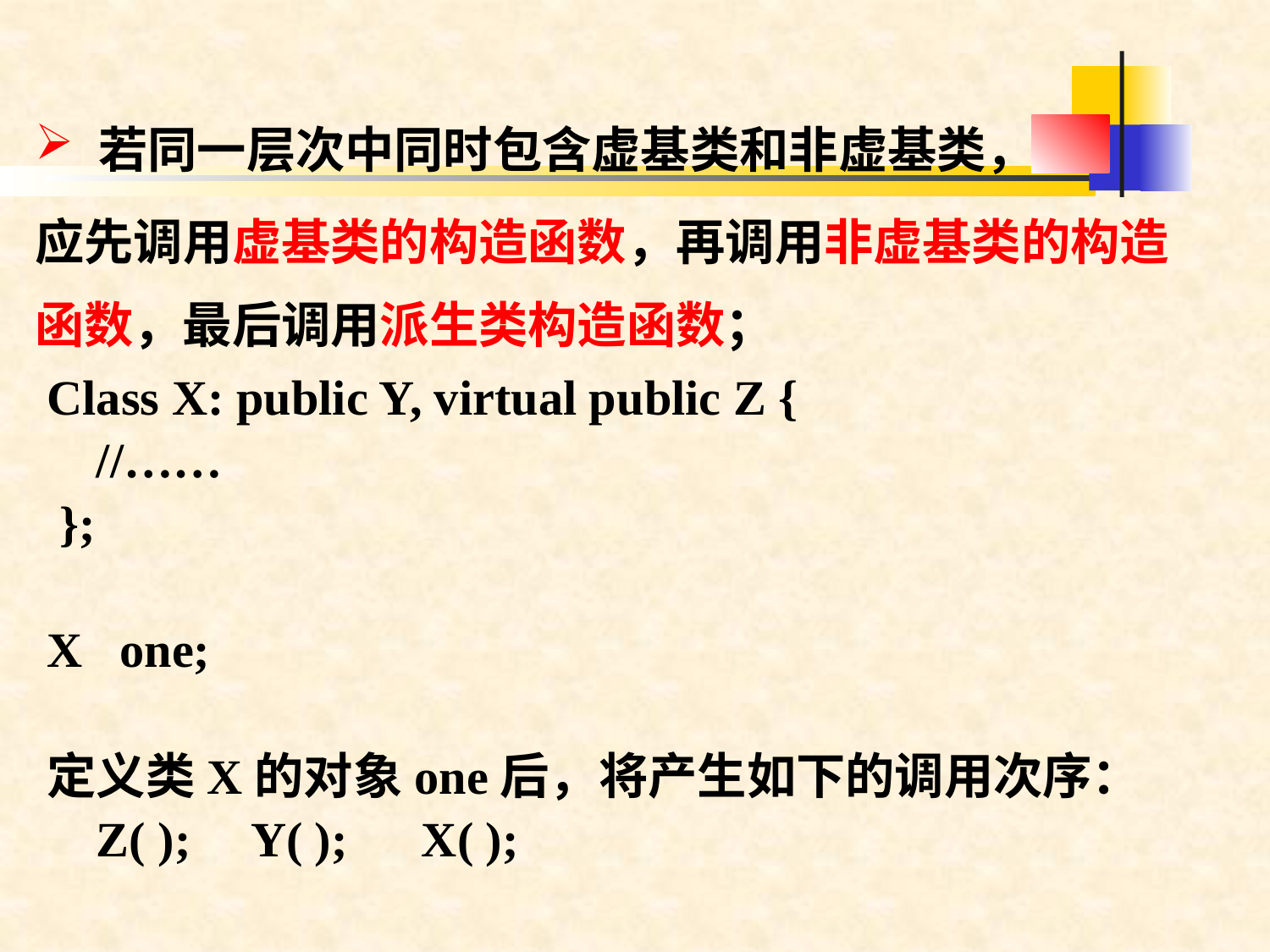

若同一层次中同时包含虚基类和非虚基类，
应先调用虚基类的构造函数，再调用非虚基类的构造函数，最后调用派生类构造函数；
Class X: public Y, virtual public Z {
    //……
 };

X   one;

定义类X的对象one后，将产生如下的调用次序：
    Z( );     Y( );      X( );